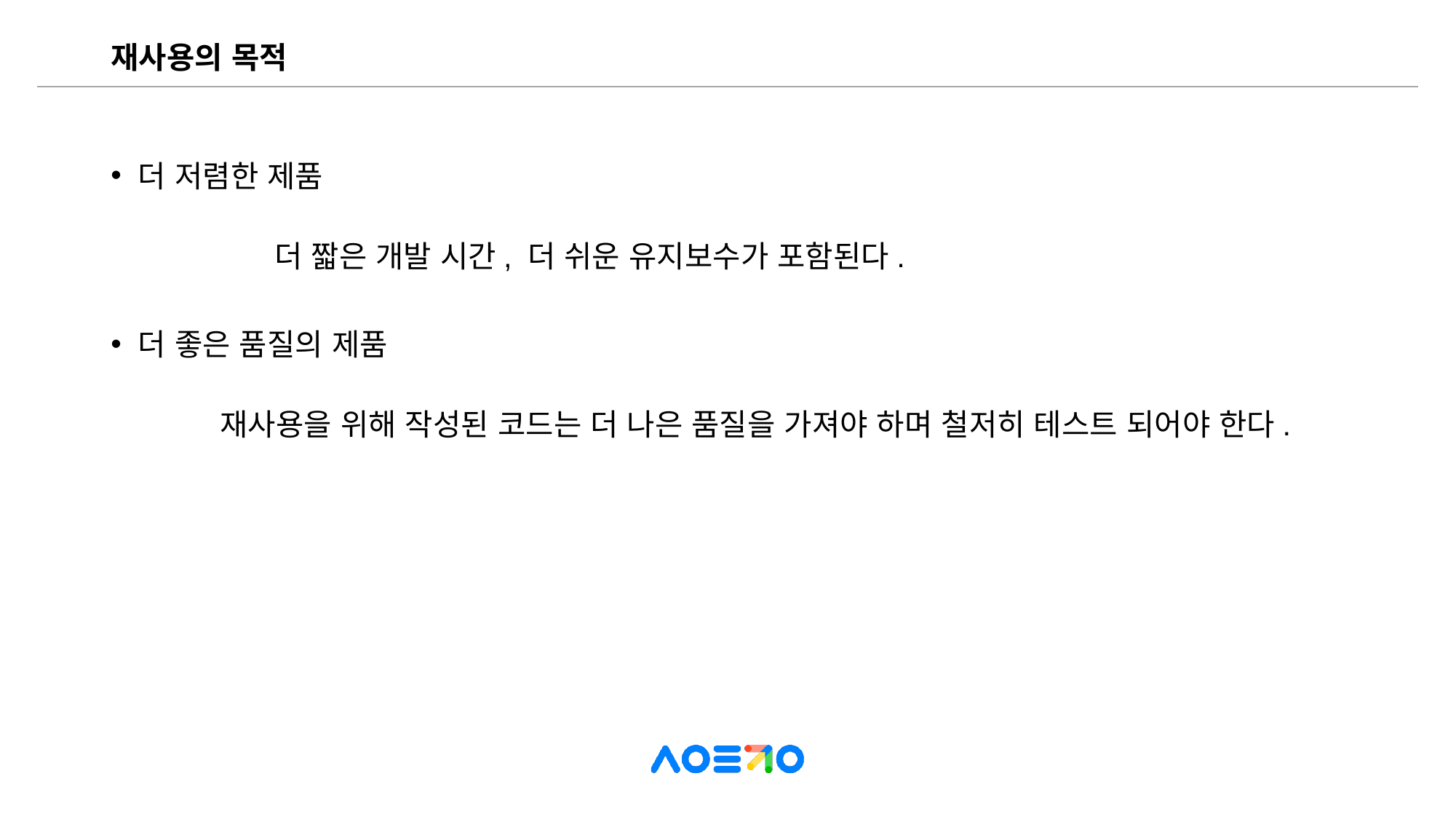

# 재사용의 목적
더 저렴한 제품
	더 짧은 개발 시간, 더 쉬운 유지보수가 포함된다.
더 좋은 품질의 제품
재사용을 위해 작성된 코드는 더 나은 품질을 가져야 하며 철저히 테스트 되어야 한다.